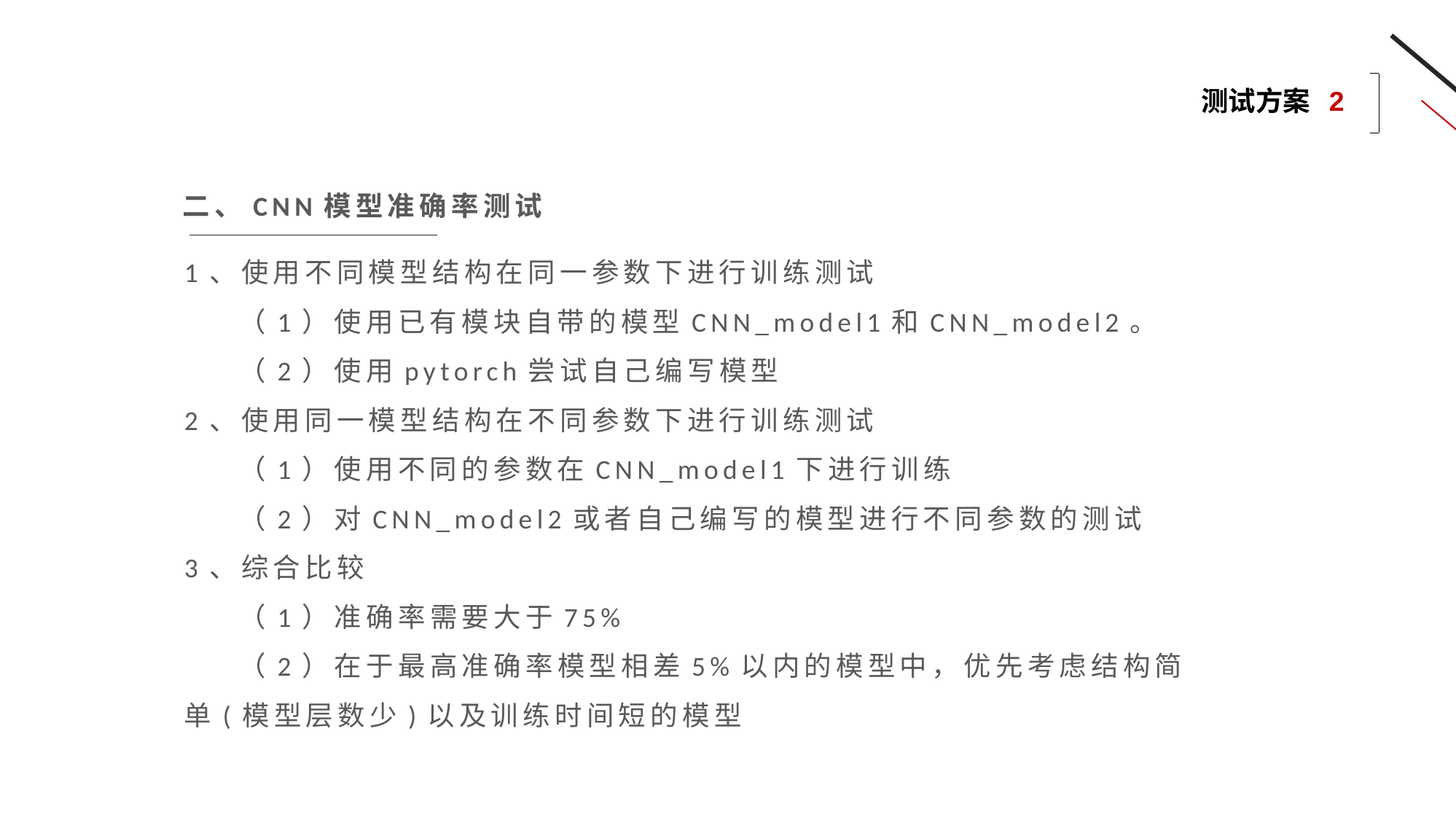

测试方案  2
二、CNN模型准确率测试
1、使用不同模型结构在同一参数下进行训练测试
（1）使用已有模块自带的模型CNN_model1和CNN_model2。
（2）使用pytorch尝试自己编写模型
2、使用同一模型结构在不同参数下进行训练测试
（1）使用不同的参数在CNN_model1下进行训练
（2）对CNN_model2或者自己编写的模型进行不同参数的测试
3、综合比较
（1）准确率需要大于75%
（2）在于最高准确率模型相差5%以内的模型中，优先考虑结构简单(模型层数少)以及训练时间短的模型